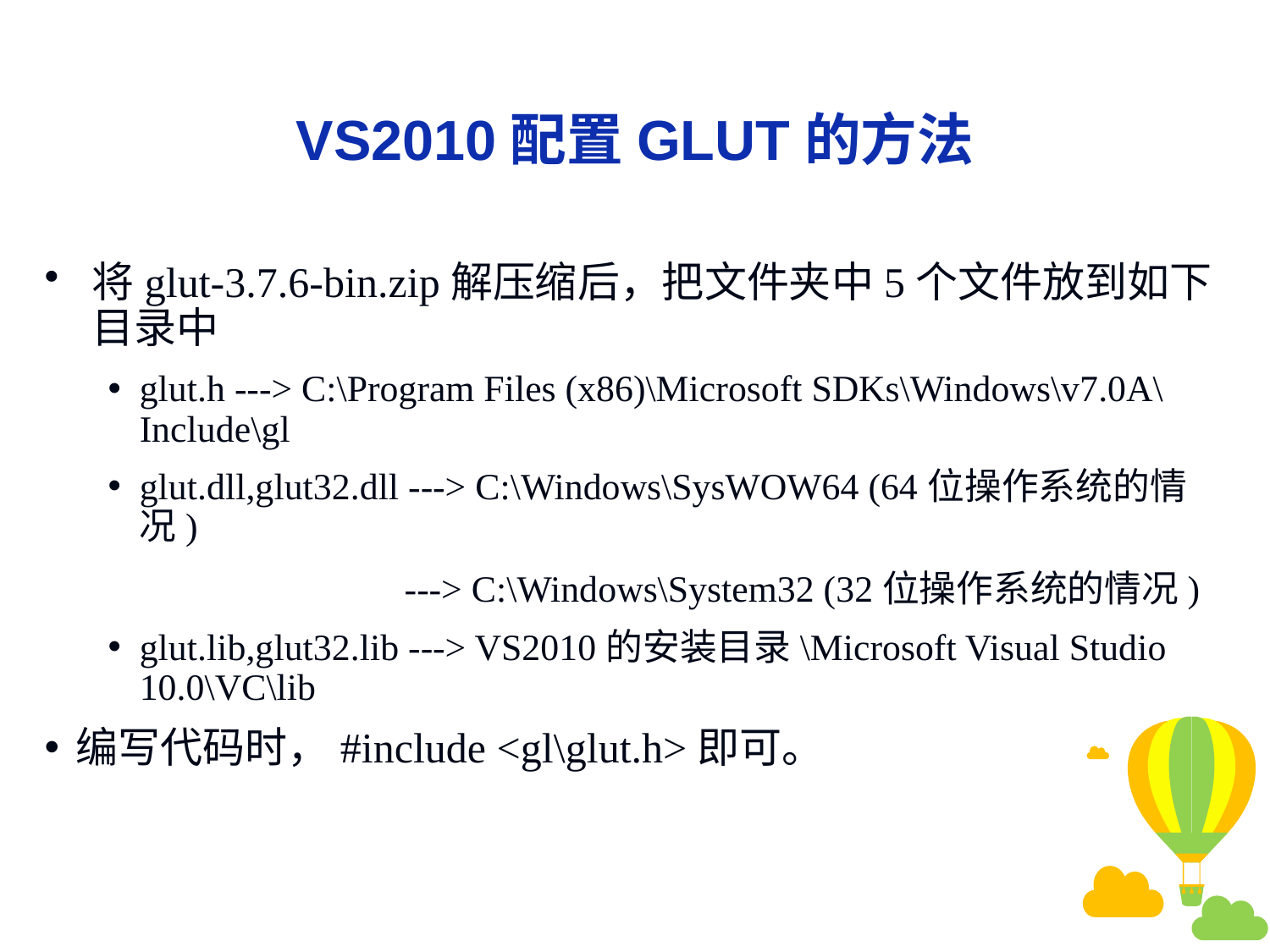

# VS2010配置GLUT的方法
将glut-3.7.6-bin.zip解压缩后，把文件夹中5个文件放到如下目录中
glut.h ---> C:\Program Files (x86)\Microsoft SDKs\Windows\v7.0A\Include\gl
glut.dll,glut32.dll ---> C:\Windows\SysWOW64 (64位操作系统的情况)
                                  ---> C:\Windows\System32 (32位操作系统的情况)
glut.lib,glut32.lib ---> VS2010的安装目录\Microsoft Visual Studio 10.0\VC\lib
编写代码时，#include <gl\glut.h>即可。